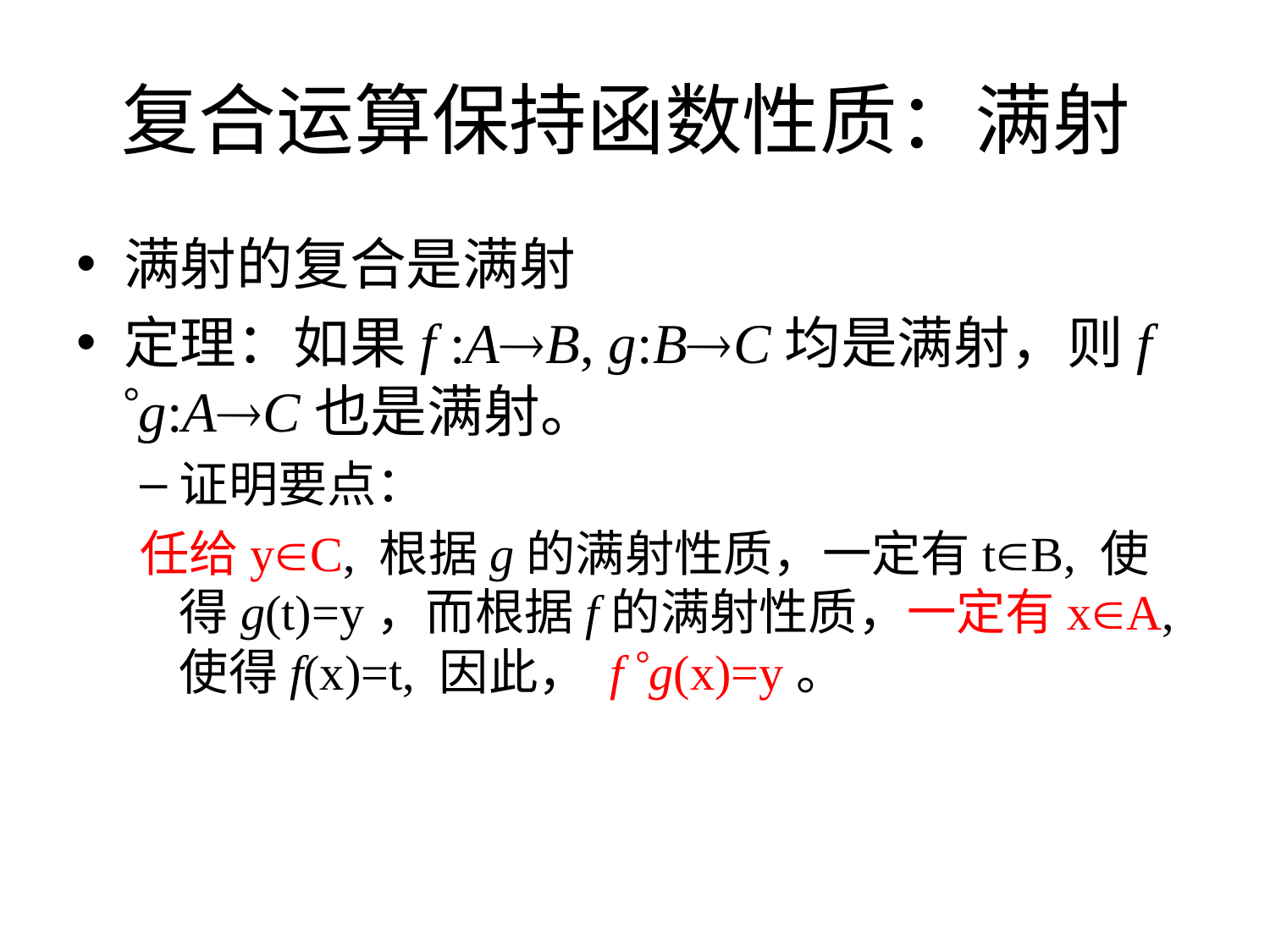

# 复合运算保持函数性质：满射
满射的复合是满射
定理：如果f :A→B, g:B→C均是满射，则f °g:A→C也是满射。
证明要点：
任给y∈C, 根据g的满射性质，一定有t∈B, 使得g(t)=y，而根据f的满射性质，一定有x∈A, 使得f(x)=t, 因此， f °g(x)=y。